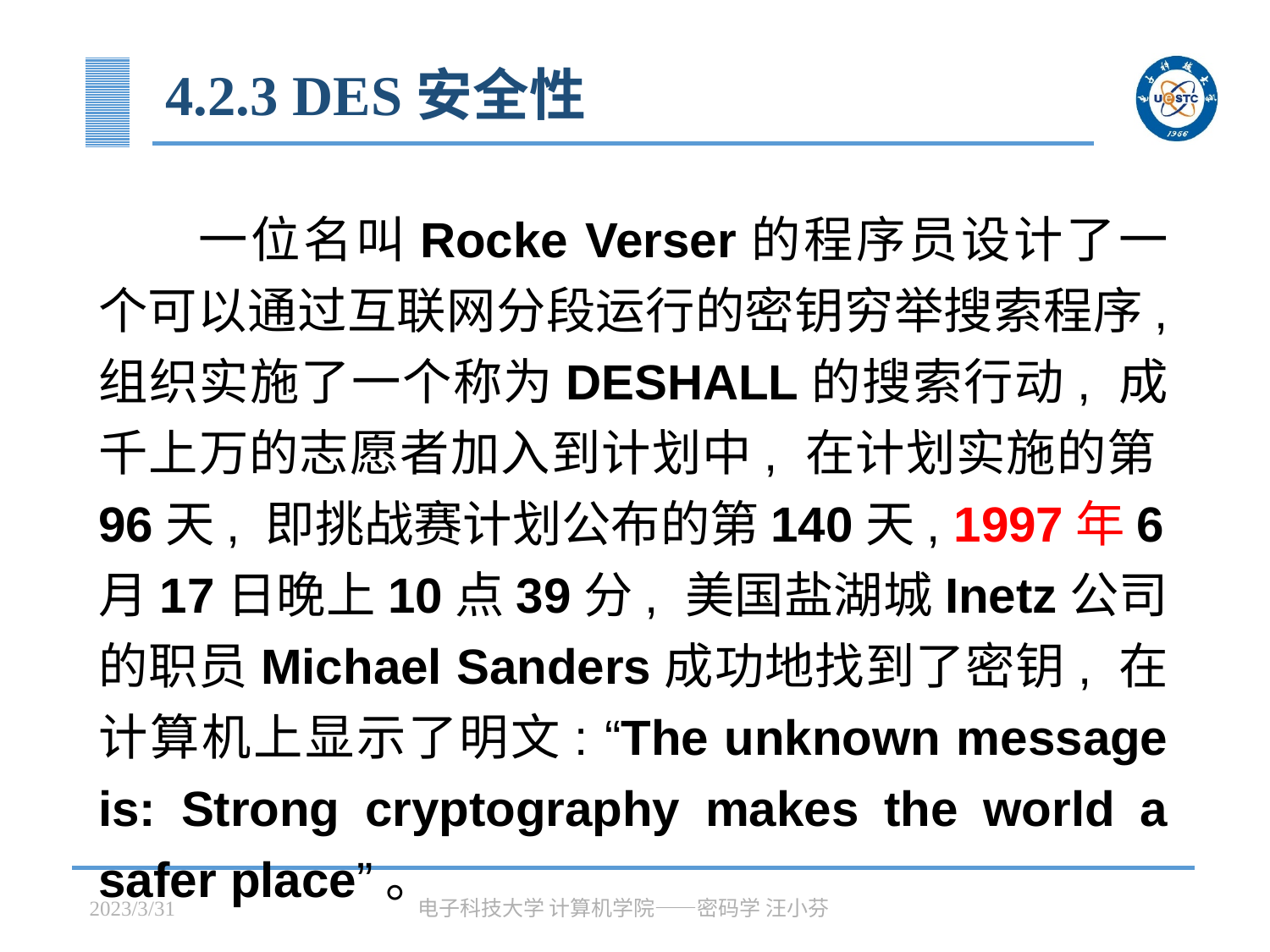

# 4.2.3 DES安全性
一位名叫Rocke Verser的程序员设计了一个可以通过互联网分段运行的密钥穷举搜索程序, 组织实施了一个称为DESHALL的搜索行动, 成千上万的志愿者加入到计划中, 在计划实施的第96天, 即挑战赛计划公布的第140天, 1997年6月17日晚上10点39分, 美国盐湖城Inetz公司的职员Michael Sanders成功地找到了密钥, 在计算机上显示了明文: “The unknown message is: Strong cryptography makes the world a safer place”。

2023/3/31
电子科技大学 计算机学院——密码学 汪小芬